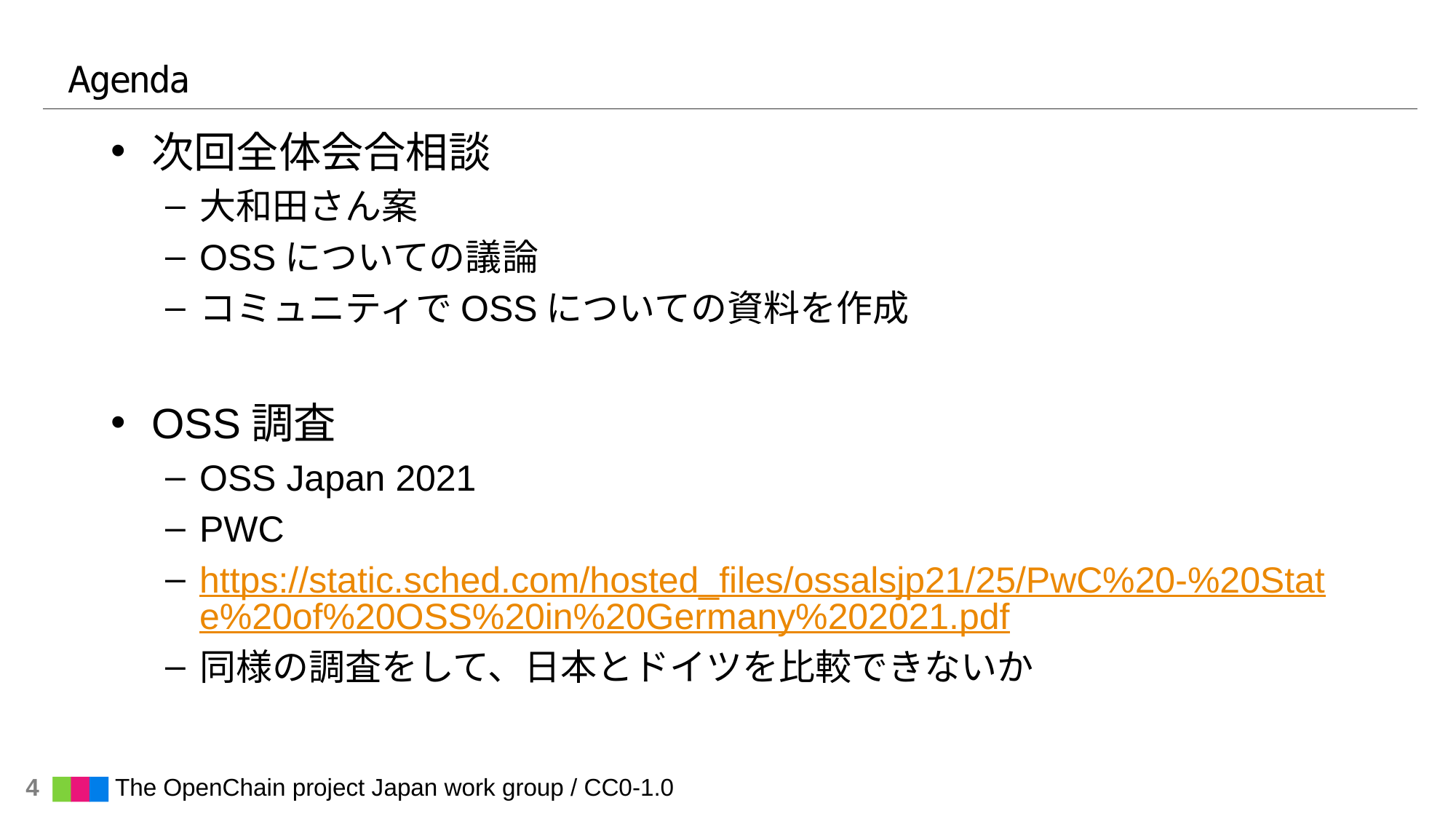

# Agenda
次回全体会合相談
大和田さん案
OSSについての議論
コミュニティでOSSについての資料を作成

OSS調査
OSS Japan 2021
PWC
https://static.sched.com/hosted_files/ossalsjp21/25/PwC%20-%20State%20of%20OSS%20in%20Germany%202021.pdf
同様の調査をして、日本とドイツを比較できないか